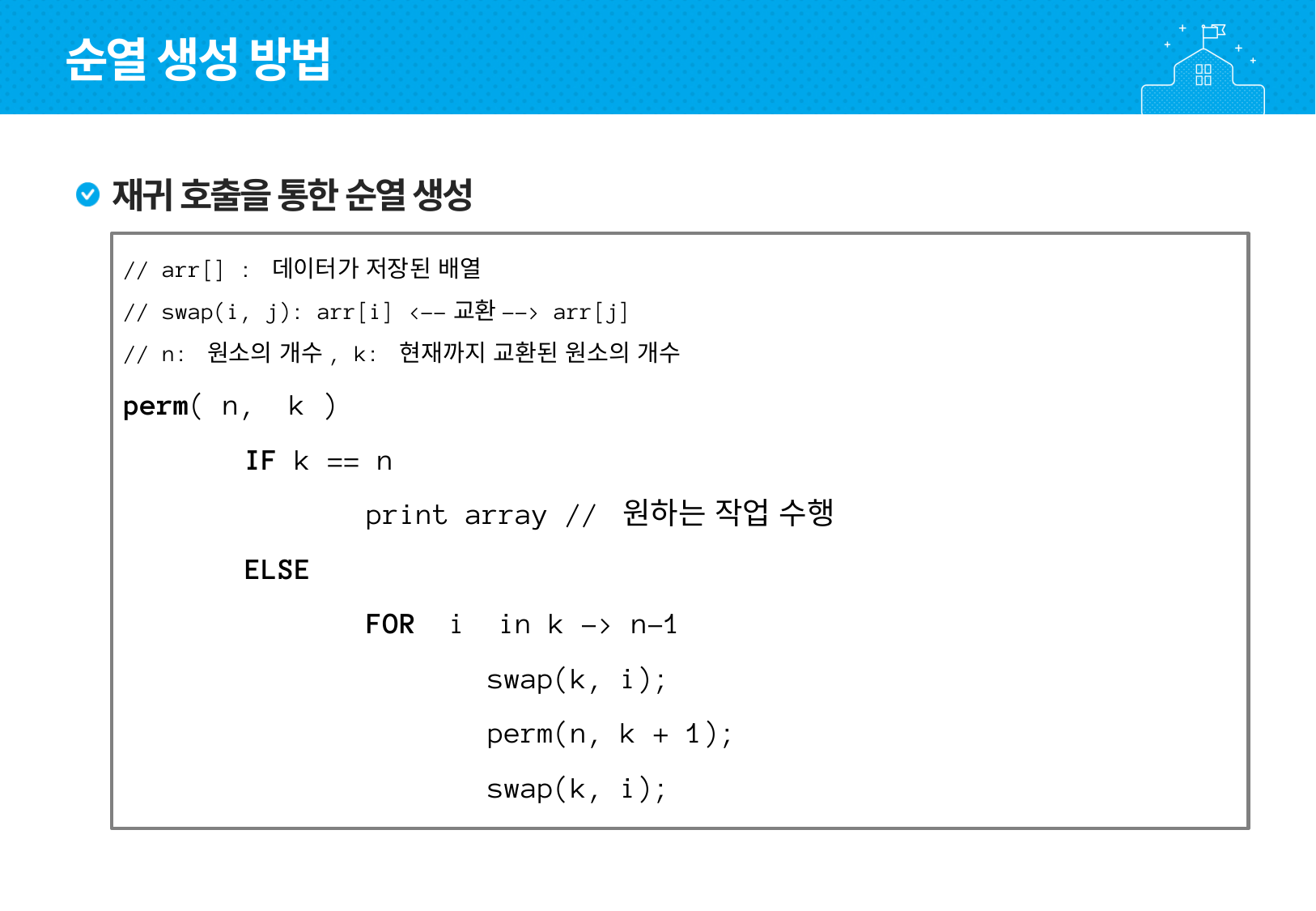

순열 생성 방법
재귀 호출을 통한 순열 생성
// arr[] : 데이터가 저장된 배열
// swap(i, j): arr[i] <--교환--> arr[j]
// n: 원소의 개수, k: 현재까지 교환된 원소의 개수
perm( n,  k )
	IF k == n
		print array // 원하는 작업 수행
	ELSE
		FOR  i  in k -> n-1
			swap(k, i);
			perm(n, k + 1);
			swap(k, i);